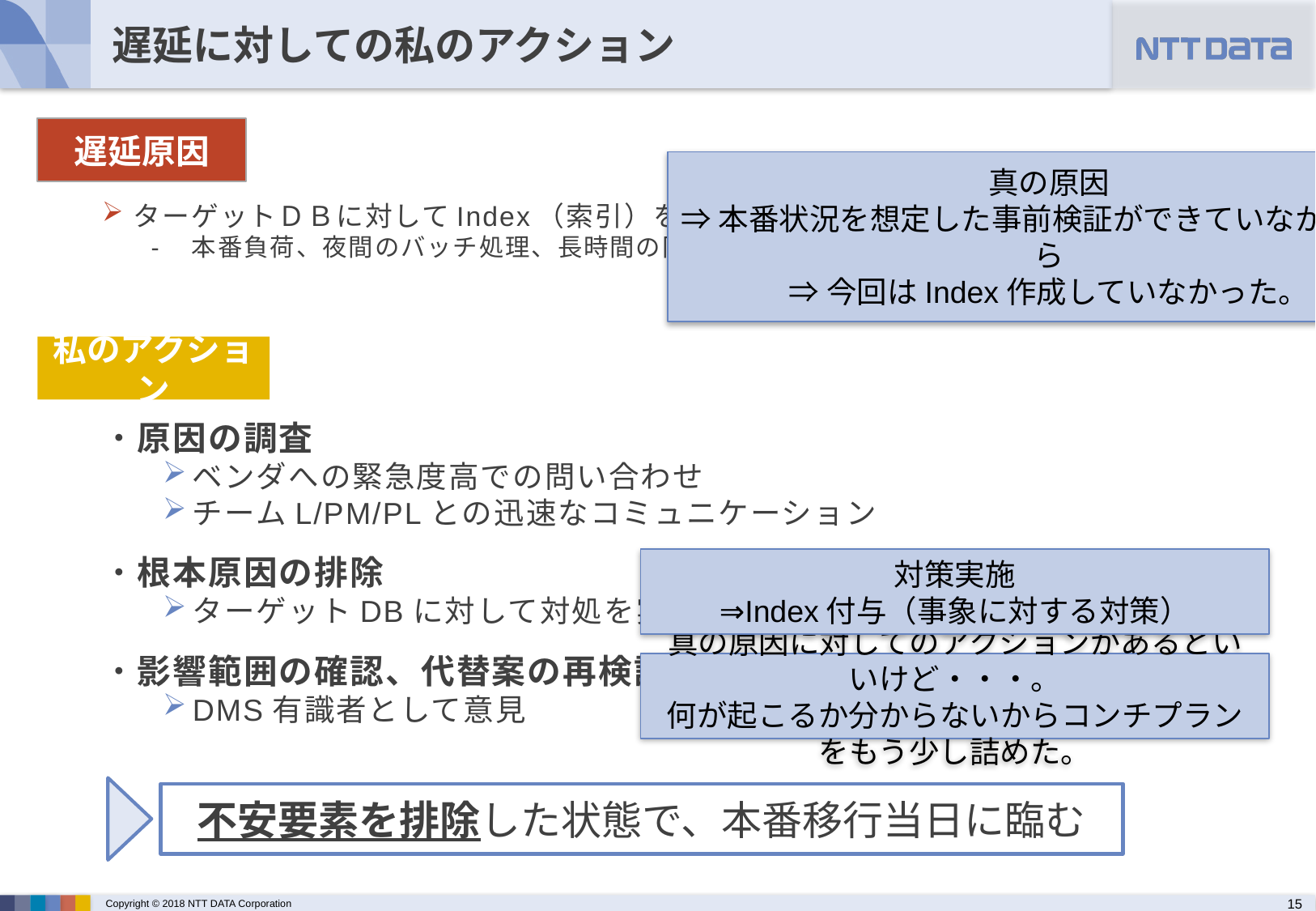

# 遅延に対しての私のアクション
遅延原因
真の原因
⇒本番状況を想定した事前検証ができていなかったから
⇒今回はIndex作成していなかった。
 ターゲットＤＢに対してIndex（索引）を作成していなかったため。
-　本番負荷、夜間のバッチ処理、長時間の同期処理が重なって初めて発生する
私のアクション
・原因の調査
ベンダへの緊急度高での問い合わせ
チームL/PM/PLとの迅速なコミュニケーション

・根本原因の排除
ターゲットDBに対して対処を実施

・影響範囲の確認、代替案の再検討
DMS有識者として意見
対策実施
⇒Index付与（事象に対する対策）
真の原因に対してのアクションがあるといいけど・・・。
何が起こるか分からないからコンチプランをもう少し詰めた。
不安要素を排除した状態で、本番移行当日に臨む